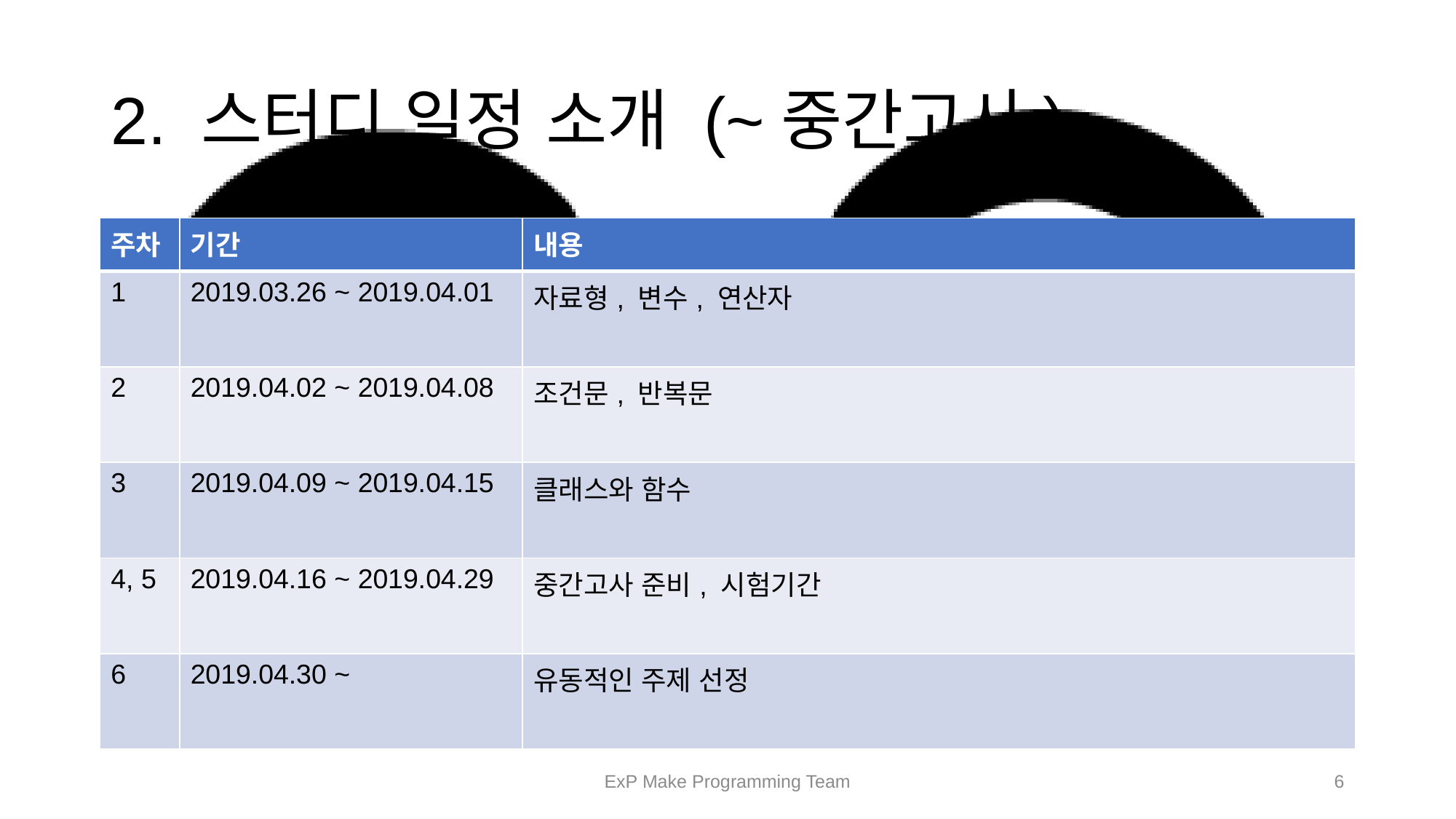

# 2. 스터디 일정 소개 (~중간고사)
| 주차 | 기간 | 내용 |
| --- | --- | --- |
| 1 | 2019.03.26 ~ 2019.04.01 | 자료형, 변수, 연산자 |
| 2 | 2019.04.02 ~ 2019.04.08 | 조건문, 반복문 |
| 3 | 2019.04.09 ~ 2019.04.15 | 클래스와 함수 |
| 4, 5 | 2019.04.16 ~ 2019.04.29 | 중간고사 준비, 시험기간 |
| 6 | 2019.04.30 ~ | 유동적인 주제 선정 |
ExP Make Programming Team
6